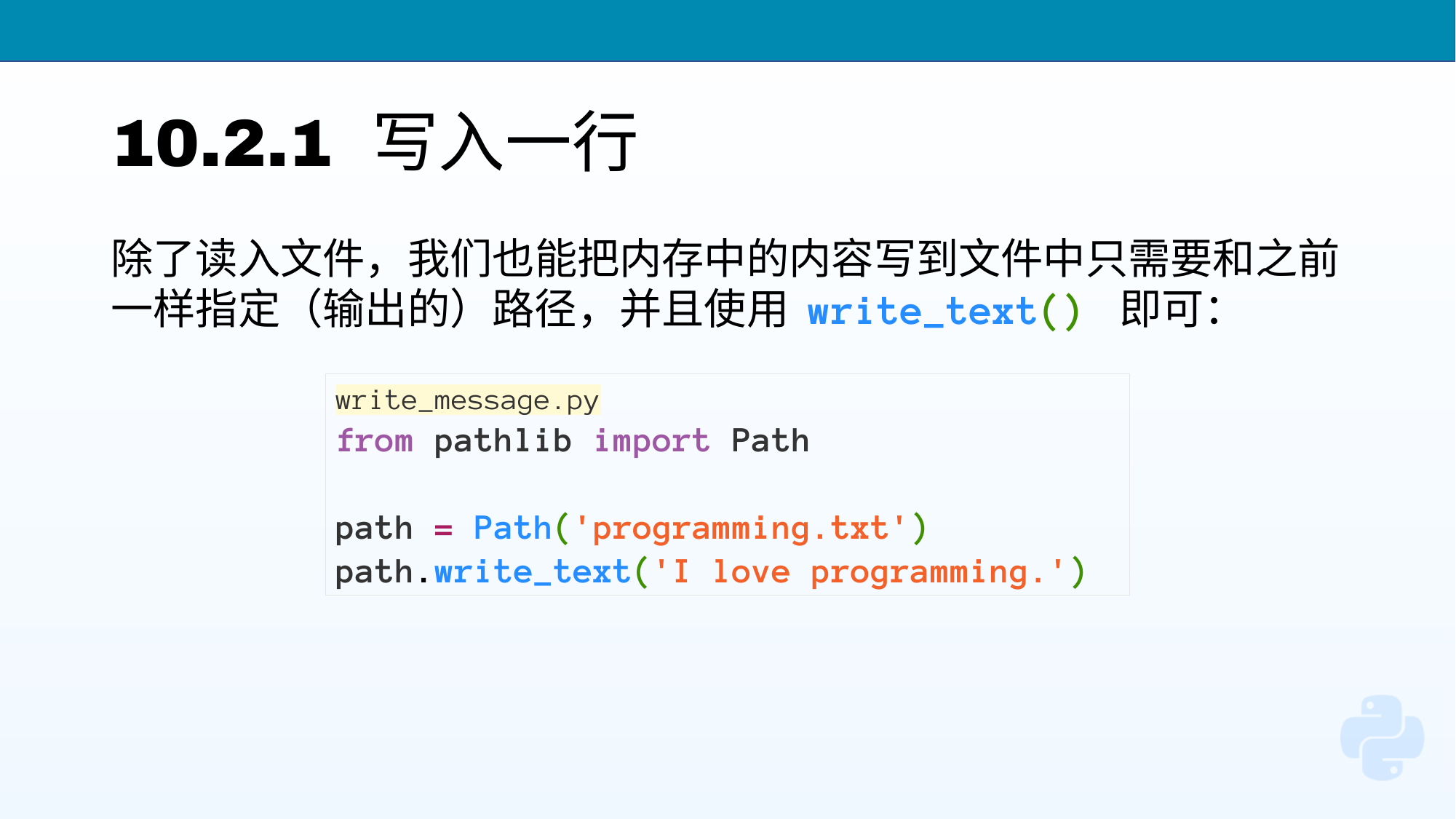

# 10.2.1 写入一行
除了读入文件，我们也能把内存中的内容写到文件中只需要和之前一样指定（输出的）路径，并且使用 write_text() 即可：

write_message.py
from pathlib import Path
path = Path('programming.txt')
path.write_text('I love programming.')